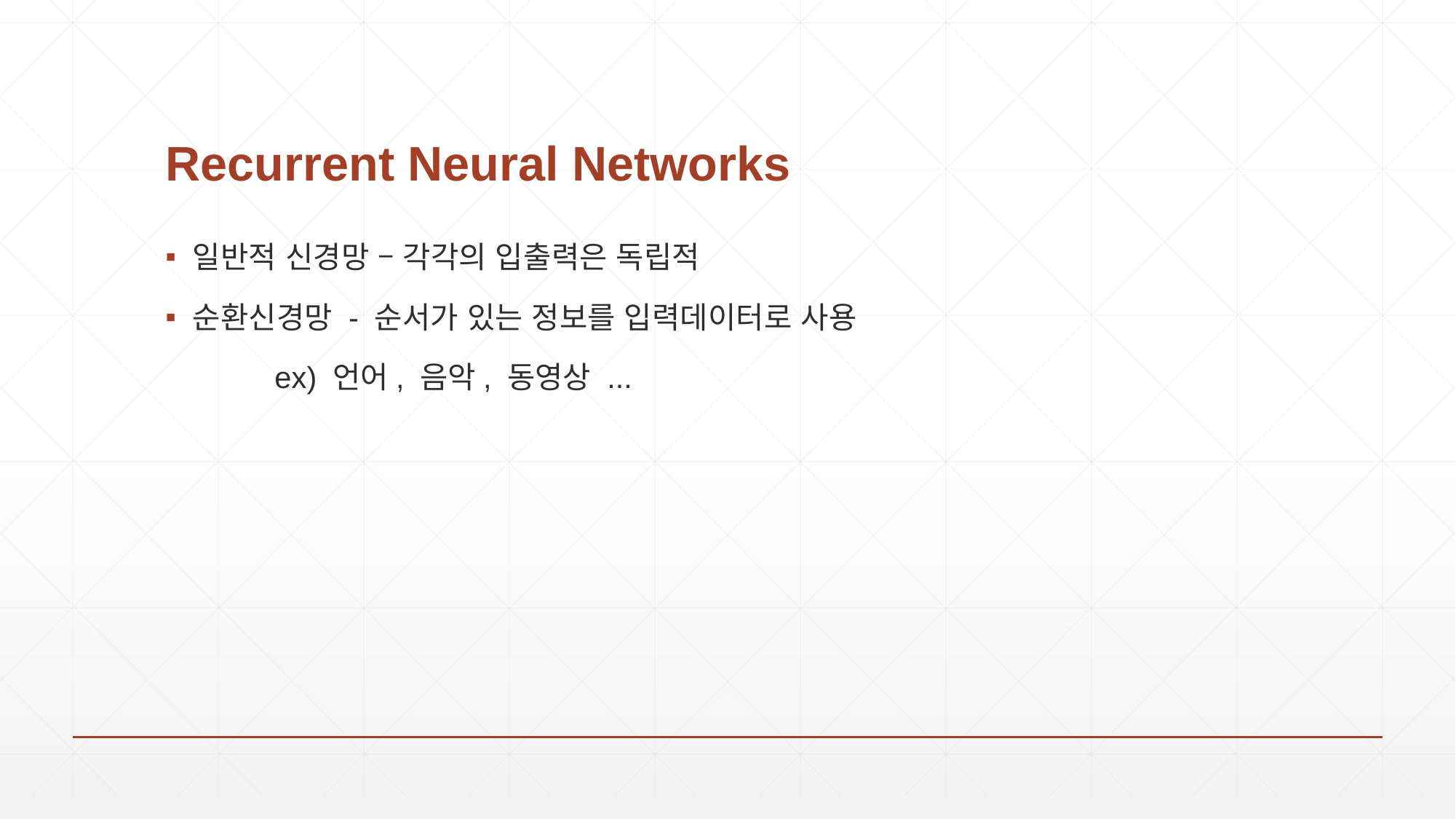

# Recurrent Neural Networks
일반적 신경망 – 각각의 입출력은 독립적
순환신경망 - 순서가 있는 정보를 입력데이터로 사용
	ex) 언어, 음악, 동영상 ...